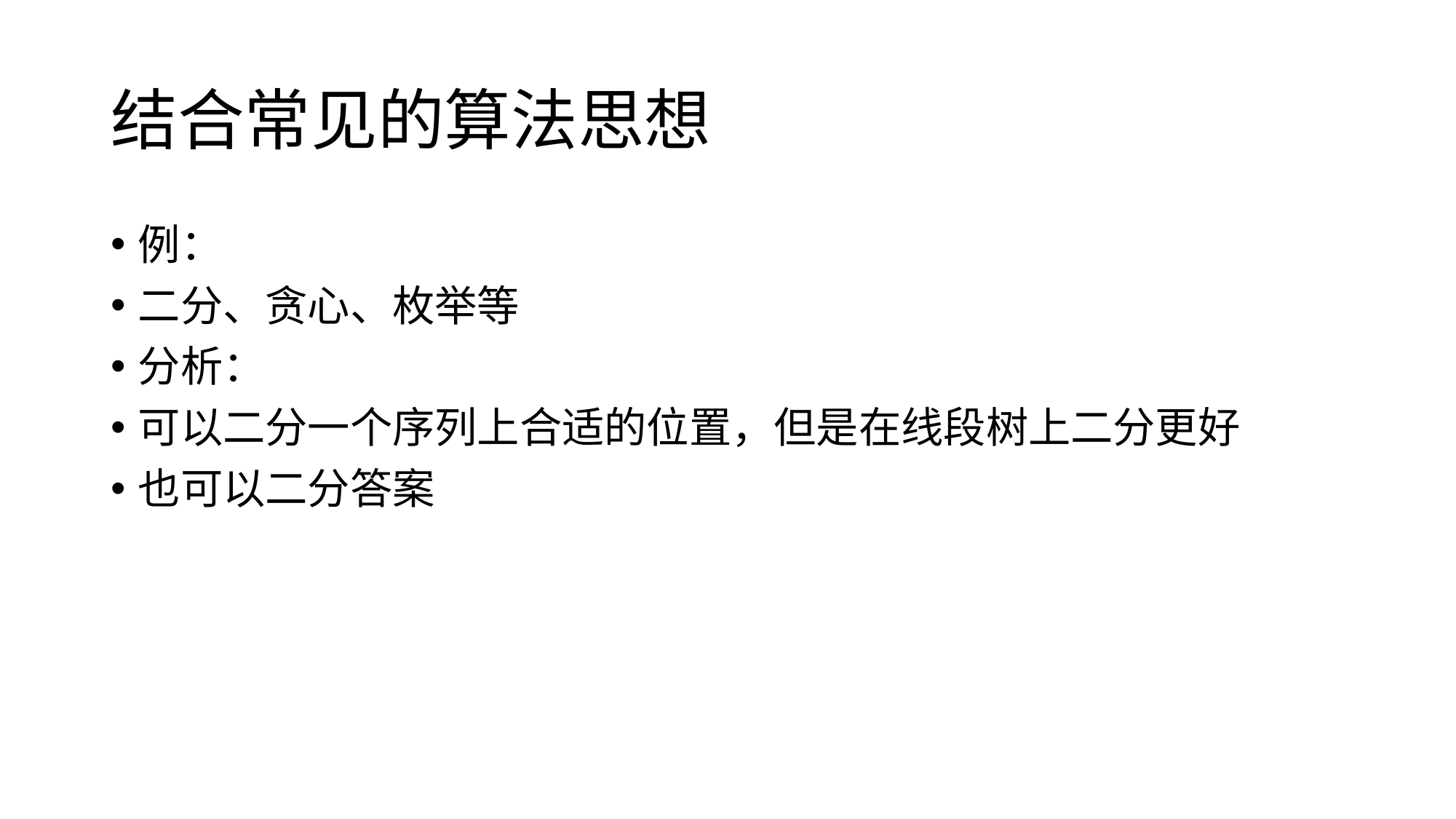

# 结合常见的算法思想
例：
二分、贪心、枚举等
分析：
可以二分一个序列上合适的位置，但是在线段树上二分更好
也可以二分答案